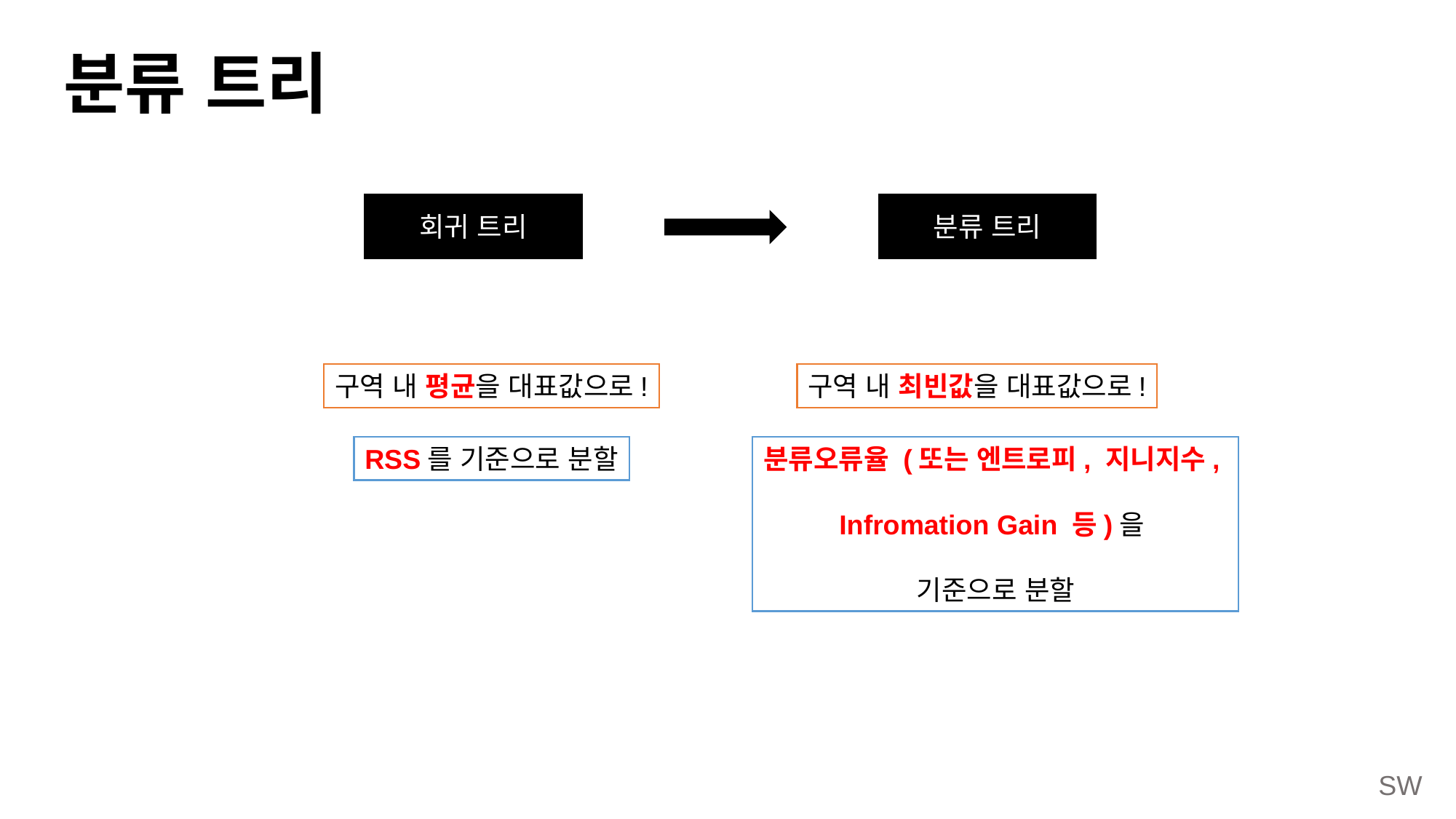

# 분류 트리
회귀 트리
분류 트리

구역 내 평균을 대표값으로!
구역 내 최빈값을 대표값으로!
RSS를 기준으로 분할
분류오류율 (또는 엔트로피, 지니지수,

Infromation Gain 등)을

기준으로 분할